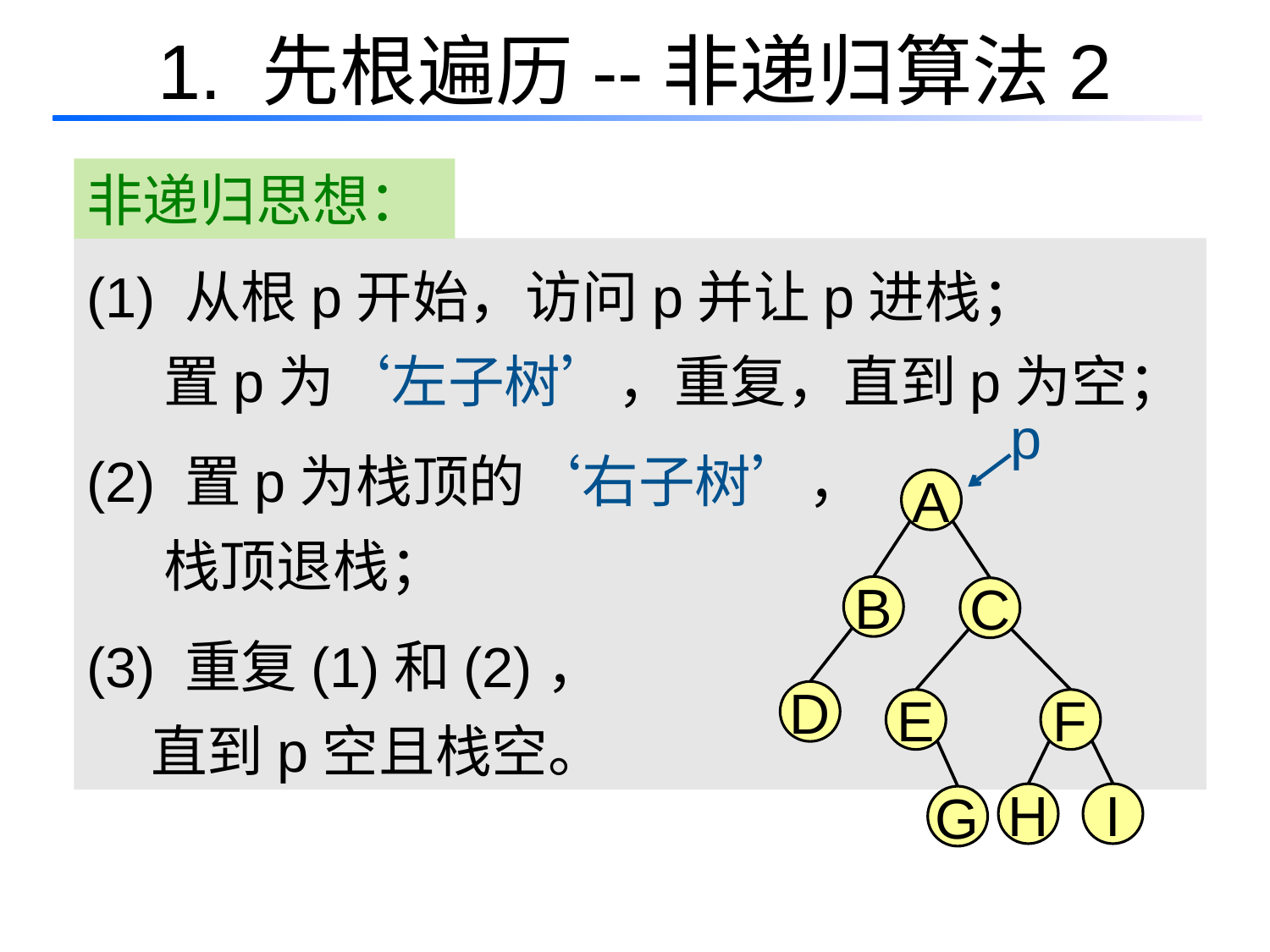

# 1. 先根遍历--非递归算法2

非递归思想：
(1) 从根p开始，访问p并让p进栈；
     置p为‘左子树’，重复，直到p为空；
(2) 置p为栈顶的‘右子树’，
     栈顶退栈；
(3) 重复(1)和(2)，
    直到p空且栈空。
p
A
B
C
D
E
F
H
I
G